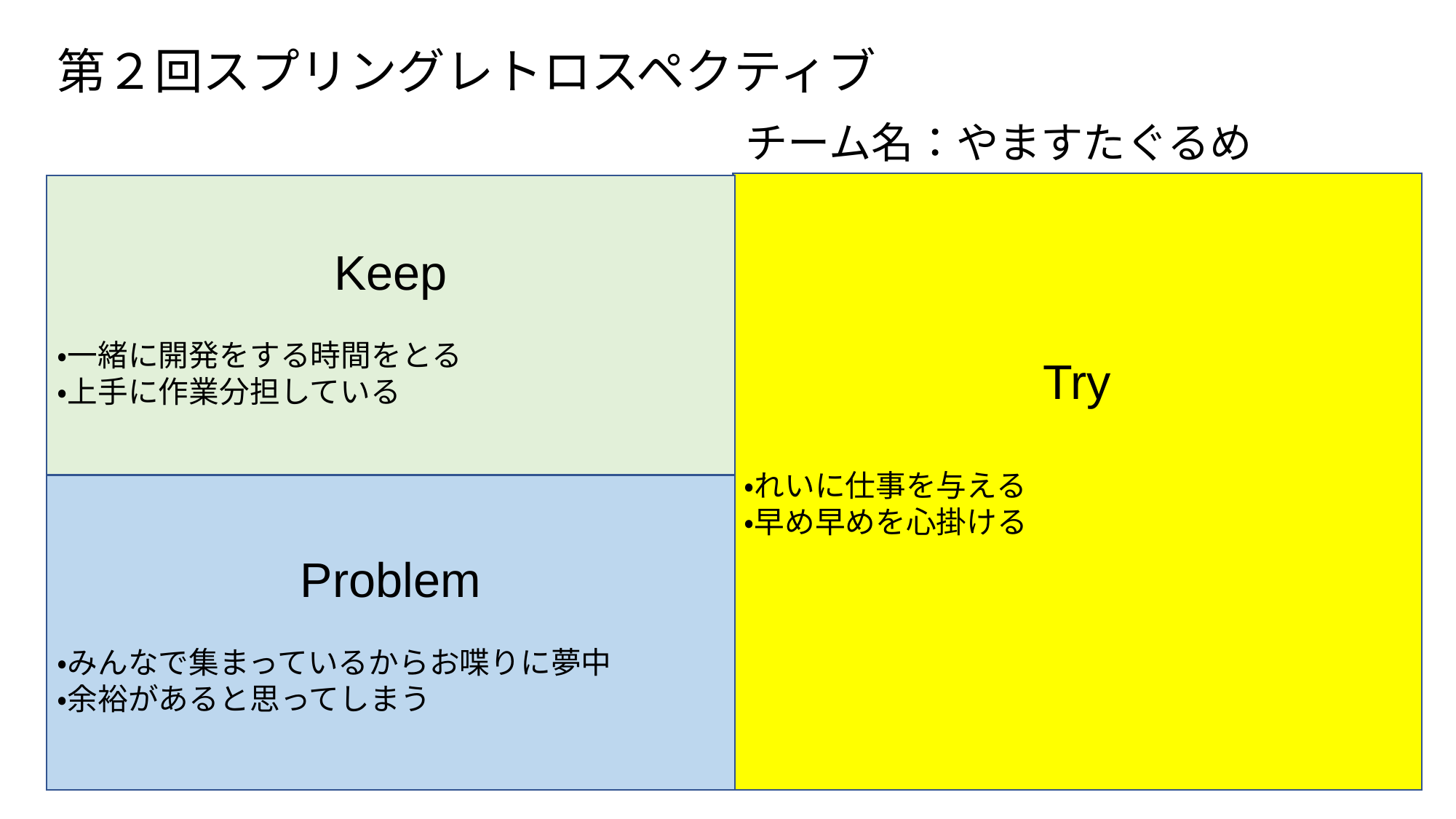

# 第２回スプリングレトロスペクティブ
チーム名：やますたぐるめ
Try

・れいに仕事を与える
・早め早めを心掛ける

Keep

・一緒に開発をする時間をとる
・上手に作業分担している
Problem

・みんなで集まっているからお喋りに夢中
・余裕があると思ってしまう